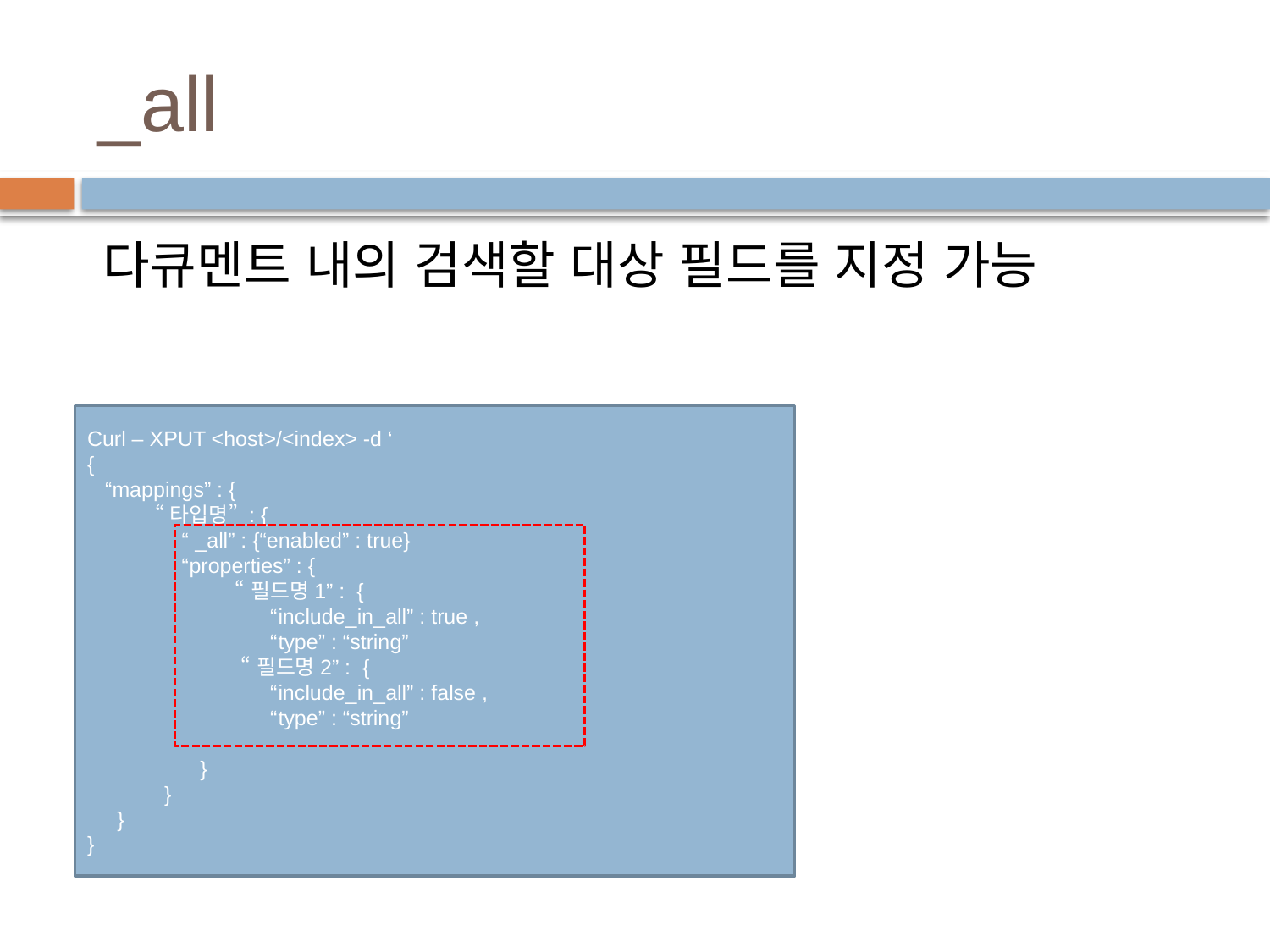

# _all
 다큐멘트 내의 검색할 대상 필드를 지정 가능
Curl – XPUT <host>/<index> -d ‘
{
   “mappings” : {
            “타입명” : {
                “ _all” : {“enabled” : true}
                “properties” : {
                         “필드명1” :  {
                               “include_in_all” : true ,
                               “type” : “string”
                          “필드명2” :  {
                               “include_in_all” : false ,
                               “type” : “string”

                   }
             }
     }
}